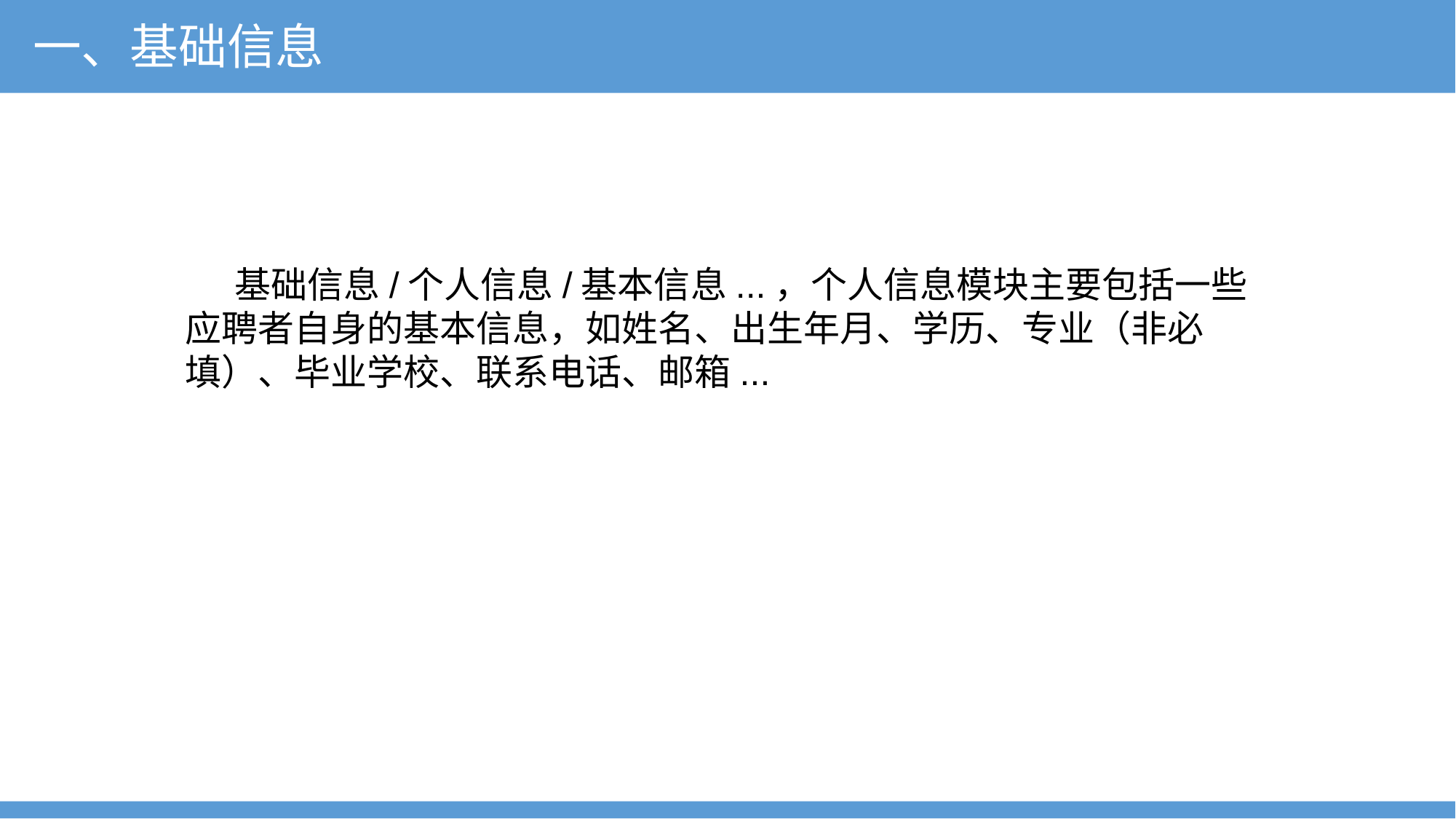

一、基础信息
     基础信息/个人信息/基本信息...，个人信息模块主要包括一些应聘者自身的基本信息，如姓名、出生年月、学历、专业（非必填）、毕业学校、联系电话、邮箱...